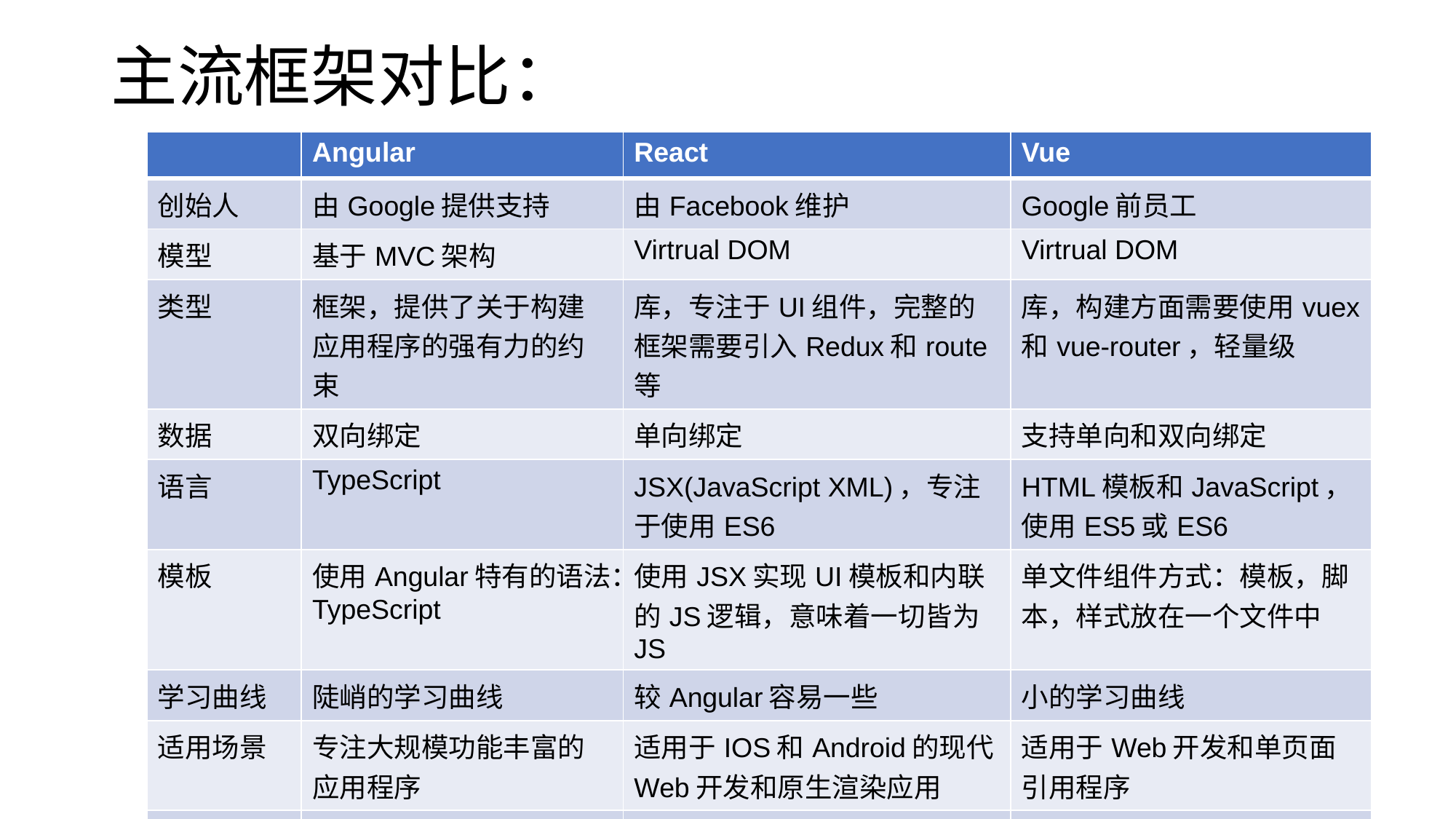

# 主流框架对比：
|  | Angular | React | Vue |
| --- | --- | --- | --- |
| 创始人 | 由Google提供支持 | 由Facebook维护 | Google前员工 |
| 模型 | 基于MVC架构 | Virtrual DOM | Virtrual DOM |
| 类型 | 框架，提供了关于构建应用程序的强有力的约束 | 库，专注于UI组件，完整的框架需要引入Redux和route等 | 库，构建方面需要使用vuex和vue-router，轻量级 |
| 数据 | 双向绑定 | 单向绑定 | 支持单向和双向绑定 |
| 语言 | TypeScript | JSX(JavaScript XML)，专注于使用ES6 | HTML模板和JavaScript，使用ES5或ES6 |
| 模板 | 使用Angular特有的语法：TypeScript | 使用JSX实现UI模板和内联的JS逻辑，意味着一切皆为JS | 单文件组件方式：模板，脚本，样式放在一个文件中 |
| 学习曲线 | 陡峭的学习曲线 | 较Angular容易一些 | 小的学习曲线 |
| 适用场景 | 专注大规模功能丰富的应用程序 | 适用于IOS和Android的现代Web开发和原生渲染应用 | 适用于Web开发和单页面引用程序 |
| 公司使用 | Google，Forbes | Facebook，Uber，Twitter，Reddit | 阿里巴巴，百度，GitLab |